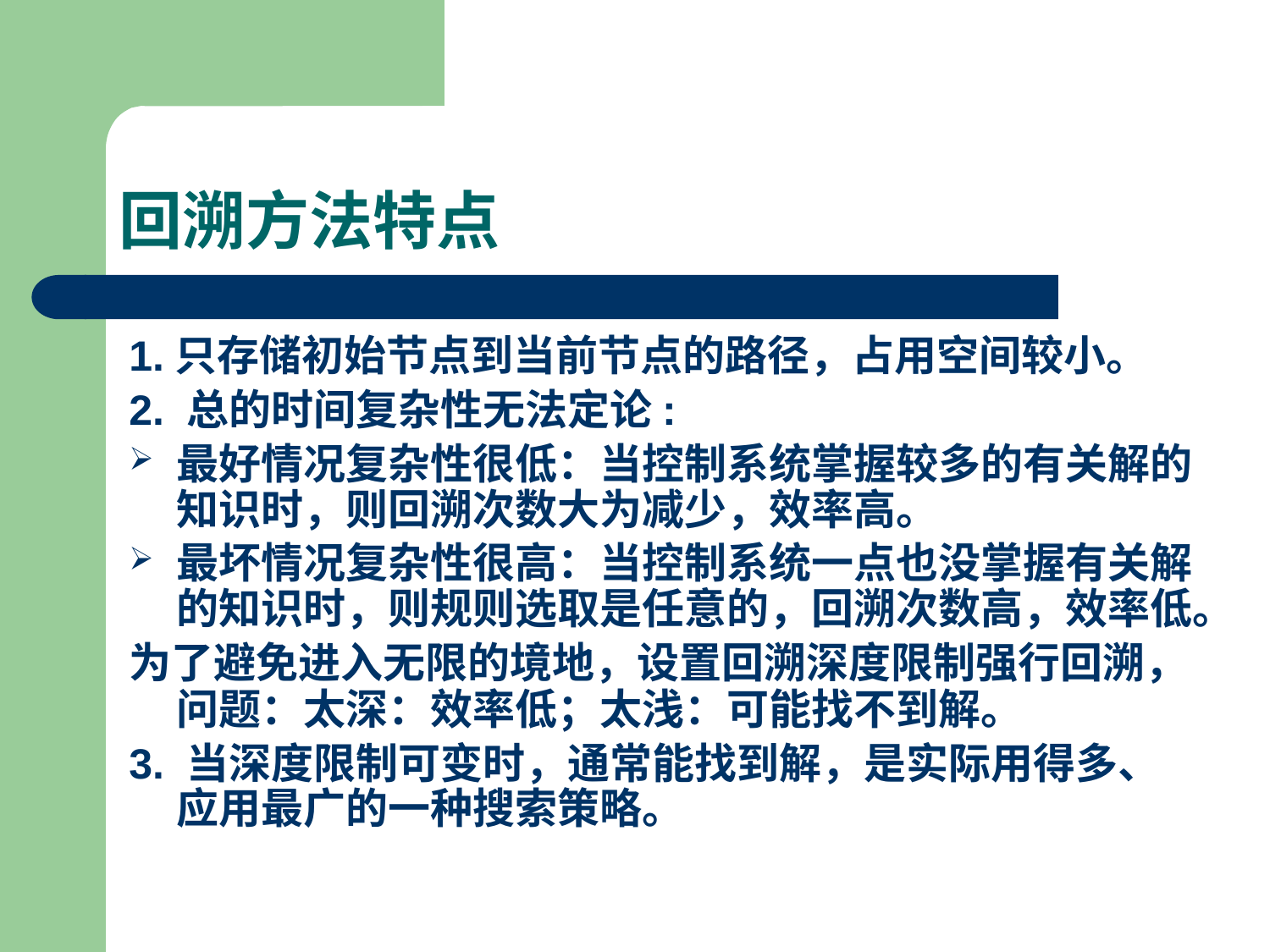

# 回溯方法特点
1.只存储初始节点到当前节点的路径，占用空间较小。
2. 总的时间复杂性无法定论:
最好情况复杂性很低：当控制系统掌握较多的有关解的知识时，则回溯次数大为减少，效率高。
最坏情况复杂性很高：当控制系统一点也没掌握有关解的知识时，则规则选取是任意的，回溯次数高，效率低。
为了避免进入无限的境地，设置回溯深度限制强行回溯，问题：太深：效率低；太浅：可能找不到解。
3. 当深度限制可变时，通常能找到解，是实际用得多、应用最广的一种搜索策略。

27